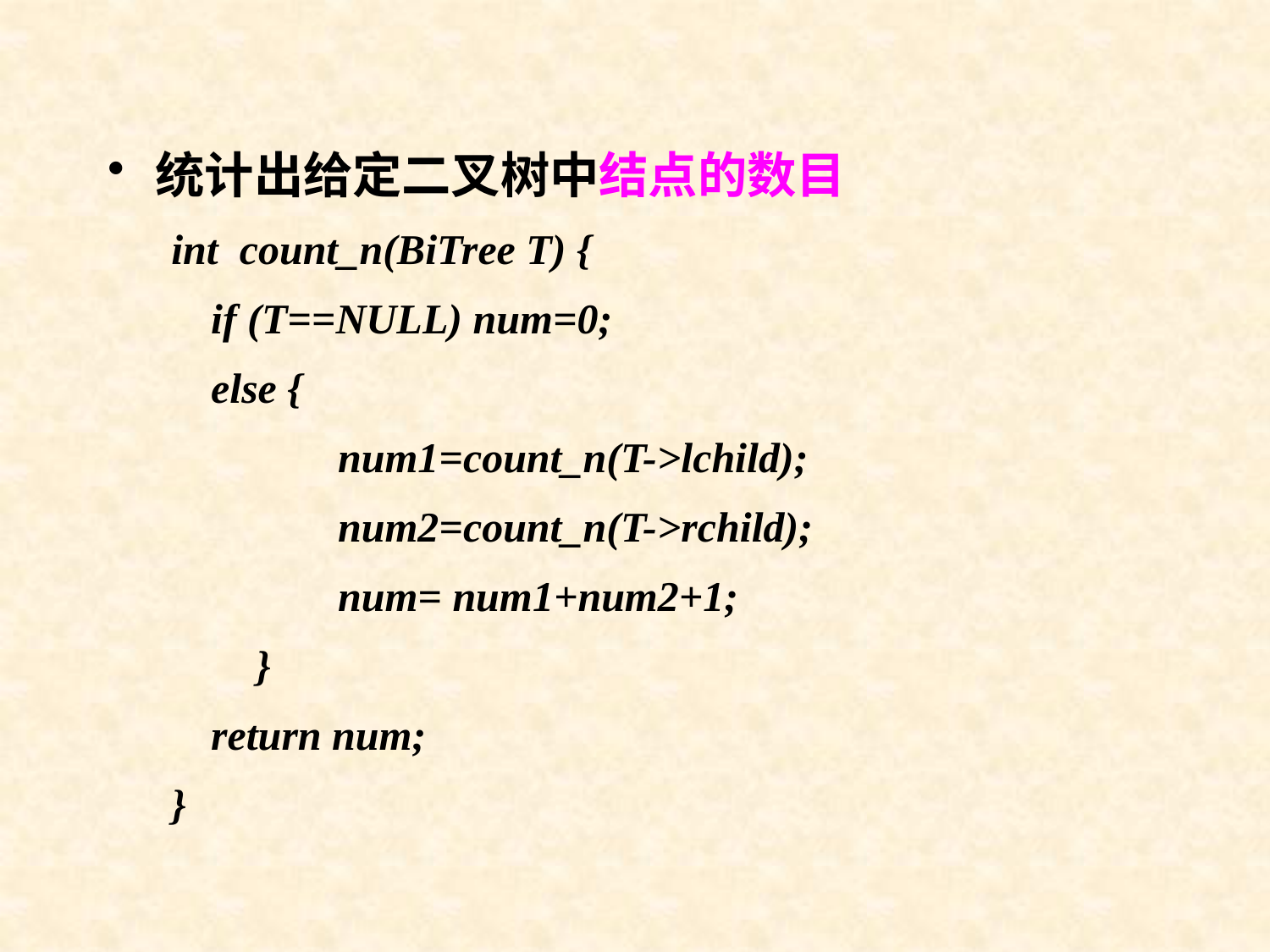

统计出给定二叉树中结点的数目
int  count_n(BiTree T) {
	if (T==NULL) num=0;
	else {
		num1=count_n(T->lchild);
		num2=count_n(T->rchild);
		num= num1+num2+1;
        }
	return num;
}